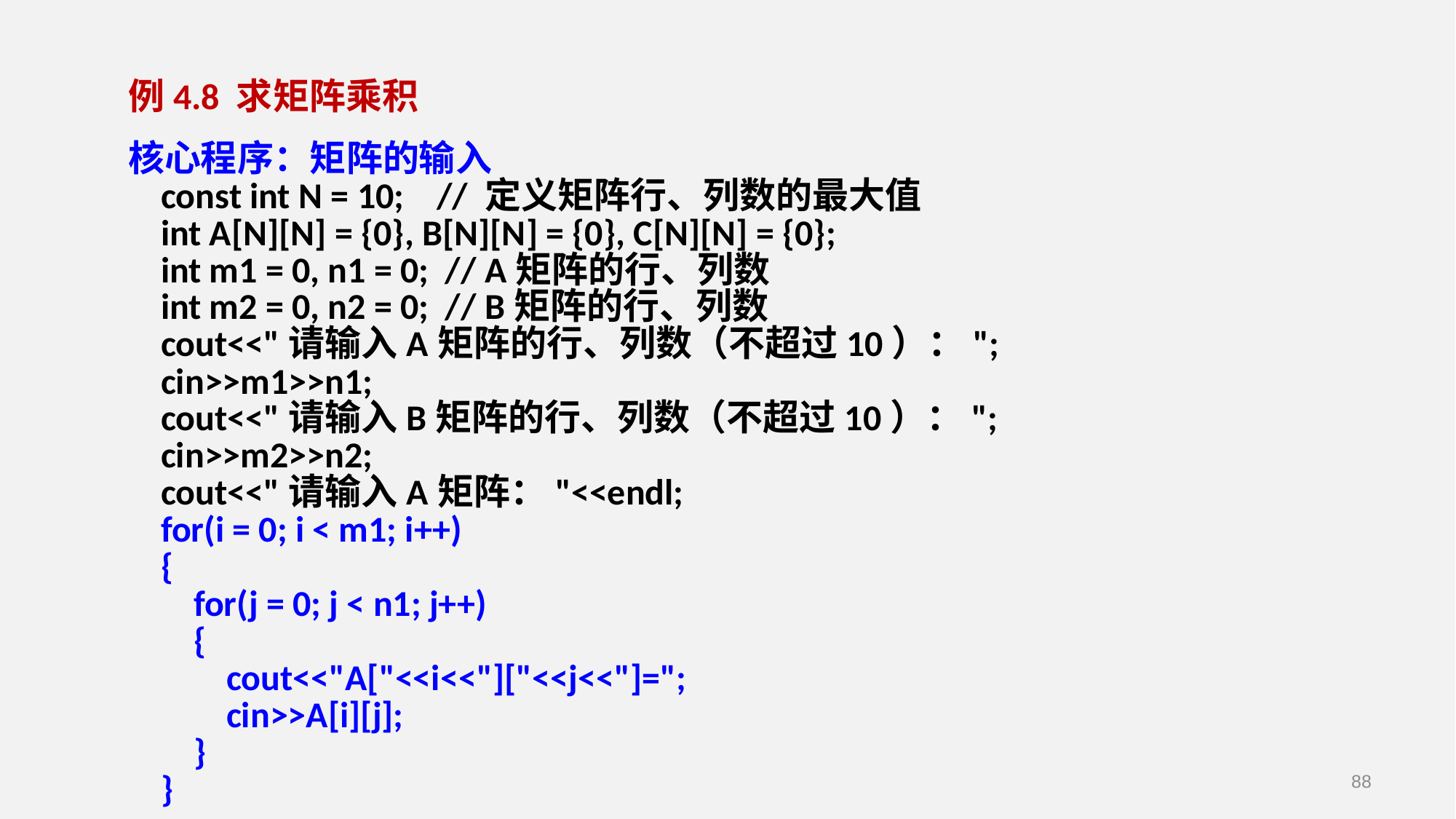

例4.8 求矩阵乘积
核心程序：矩阵的输入
    const int N = 10;    // 定义矩阵行、列数的最大值
    int A[N][N] = {0}, B[N][N] = {0}, C[N][N] = {0};
    int m1 = 0, n1 = 0;  // A矩阵的行、列数
    int m2 = 0, n2 = 0;  // B矩阵的行、列数
    cout<<"请输入A矩阵的行、列数（不超过10）：";
    cin>>m1>>n1;
    cout<<"请输入B矩阵的行、列数（不超过10）：";
    cin>>m2>>n2;
    cout<<"请输入A矩阵："<<endl;
    for(i = 0; i < m1; i++)
    {
        for(j = 0; j < n1; j++)
        {
            cout<<"A["<<i<<"]["<<j<<"]=";
            cin>>A[i][j];
        }
    }
88